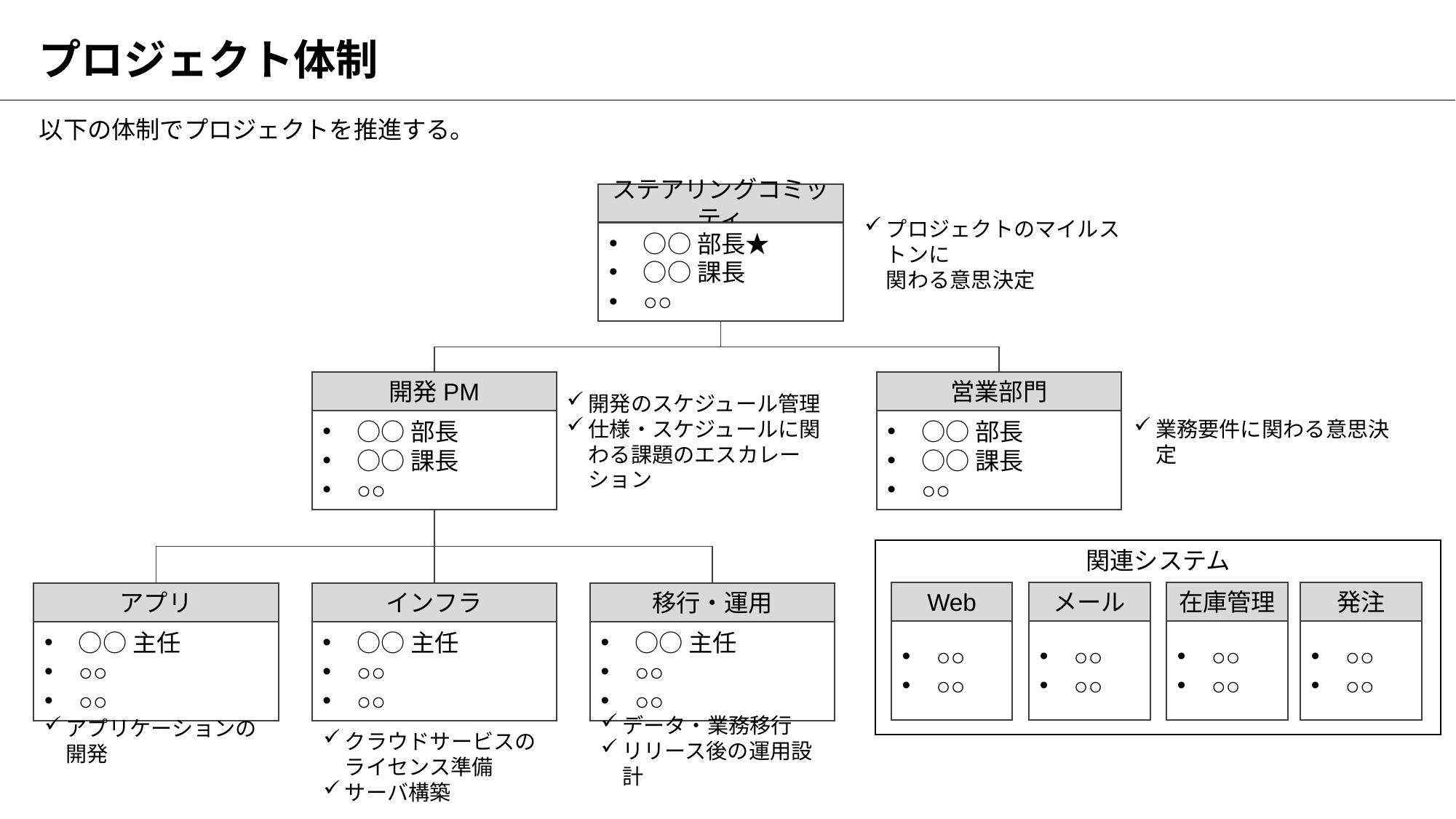

# プロジェクト体制
以下の体制でプロジェクトを推進する。
ステアリングコミッティ
プロジェクトのマイルストンに
関わる意思決定
○○部長★
○○課長
○○
開発PM
営業部門
開発のスケジュール管理
仕様・スケジュールに関わる課題のエスカレーション
業務要件に関わる意思決定
○○部長
○○課長
○○
○○部長
○○課長
○○
関連システム
Web
メール
在庫管理
発注
○○
○○
○○
○○
○○
○○
○○
○○
アプリ
インフラ
移行・運用
○○主任
○○
○○
○○主任
○○
○○
○○主任
○○
○○
アプリケーションの開発
クラウドサービスのライセンス準備
サーバ構築
データ・業務移行
リリース後の運用設計